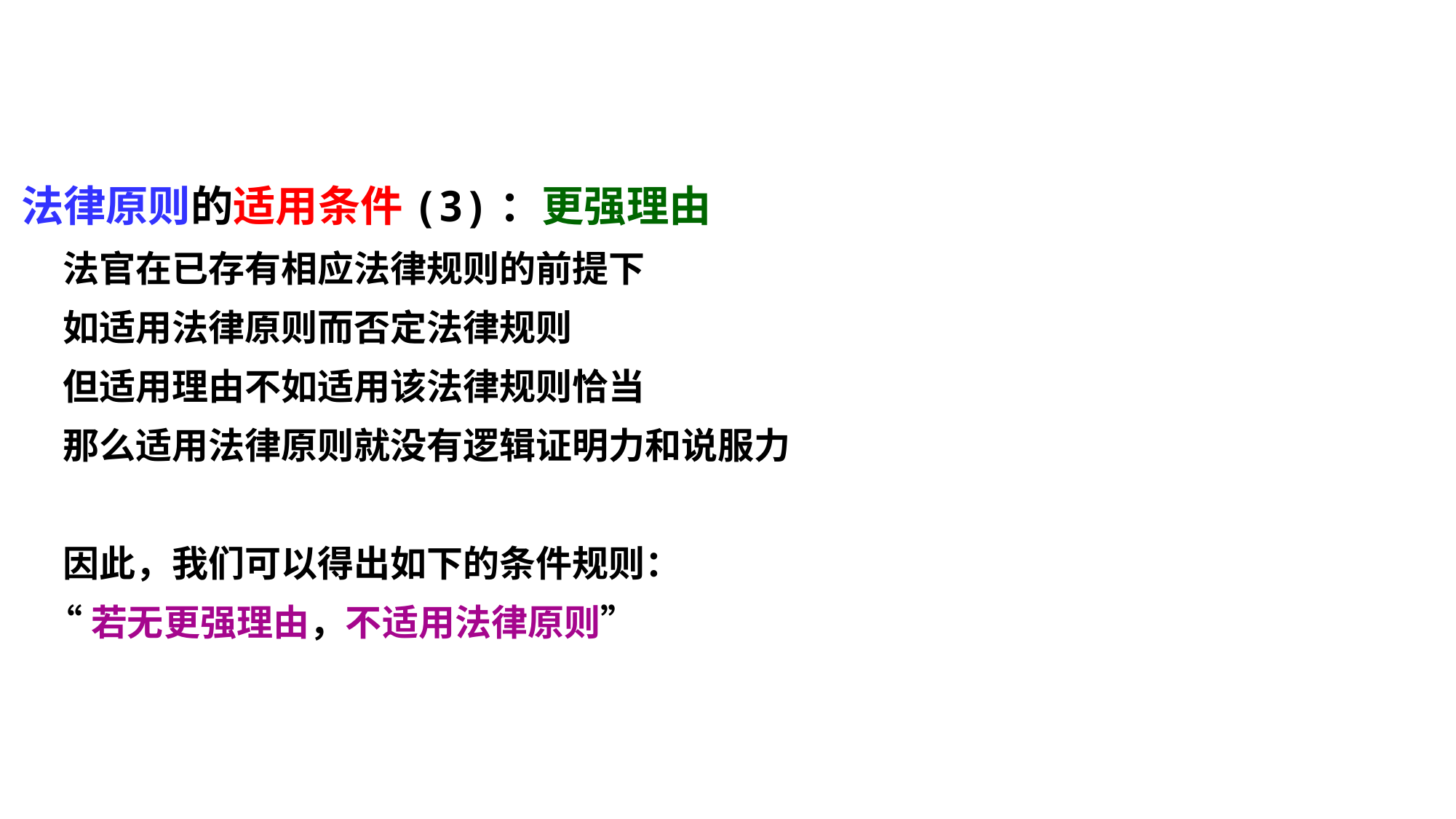

法律原则的适用条件(3)：更强理由
    法官在已存有相应法律规则的前提下
    如适用法律原则而否定法律规则
    但适用理由不如适用该法律规则恰当
    那么适用法律原则就没有逻辑证明力和说服力

    因此，我们可以得出如下的条件规则：
   “若无更强理由，不适用法律原则”